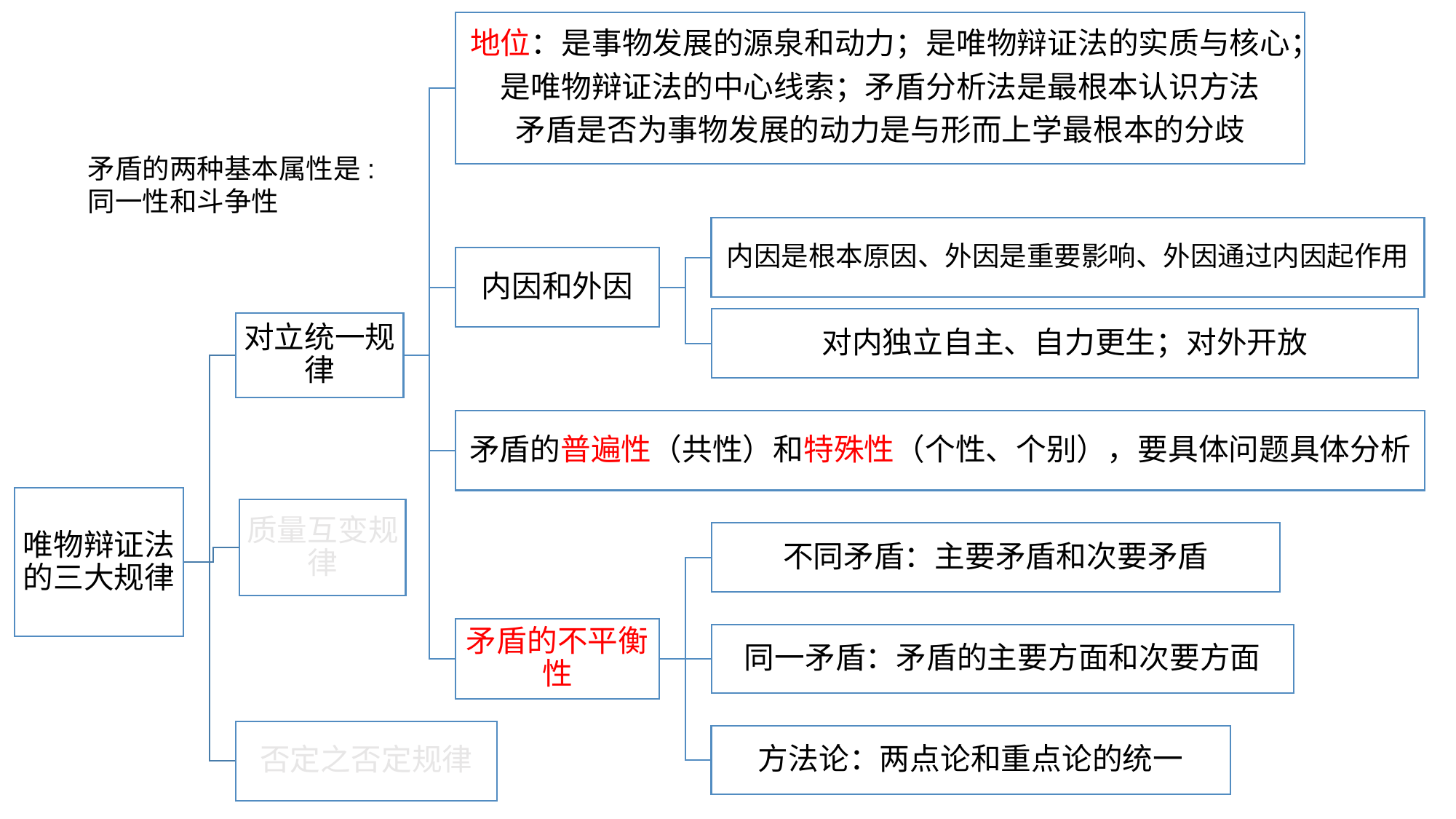

唯物辩证法的三大规律
对立统一规律
地位：是事物发展的源泉和动力；是唯物辩证法的实质与核心；
是唯物辩证法的中心线索；矛盾分析法是最根本认识方法
矛盾是否为事物发展的动力是与形而上学最根本的分歧
内因和外因
内因是根本原因、外因是重要影响、外因通过内因起作用
对内独立自主、自力更生；对外开放
矛盾的普遍性（共性）和特殊性（个性、个别），要具体问题具体分析
矛盾的不平衡性
不同矛盾：主要矛盾和次要矛盾
同一矛盾：矛盾的主要方面和次要方面
方法论：两点论和重点论的统一
质量互变规律
否定之否定规律
矛盾的两种基本属性是:
同一性和斗争性